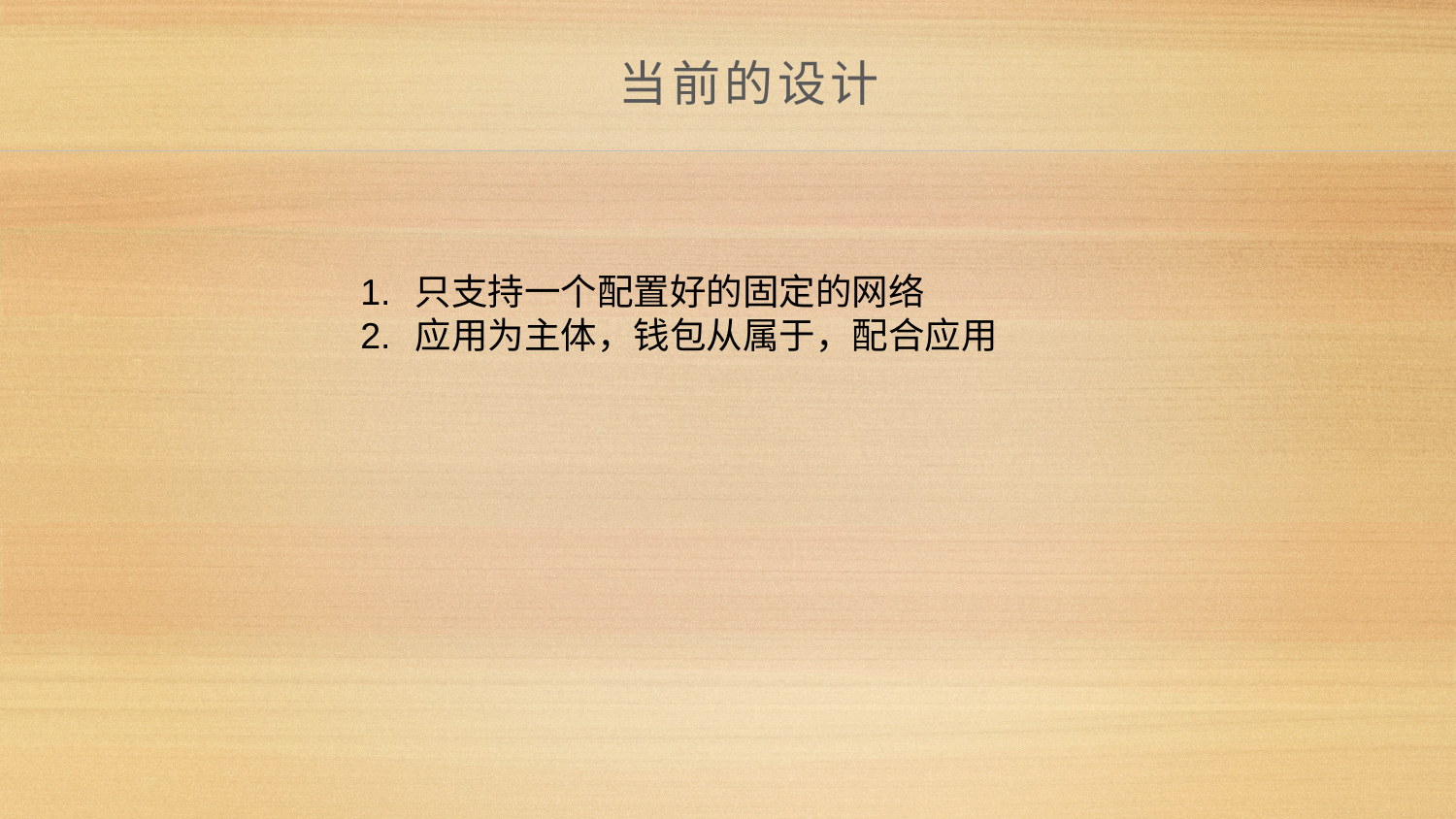

当前的设计

只支持一个配置好的固定的网络
应用为主体，钱包从属于，配合应用